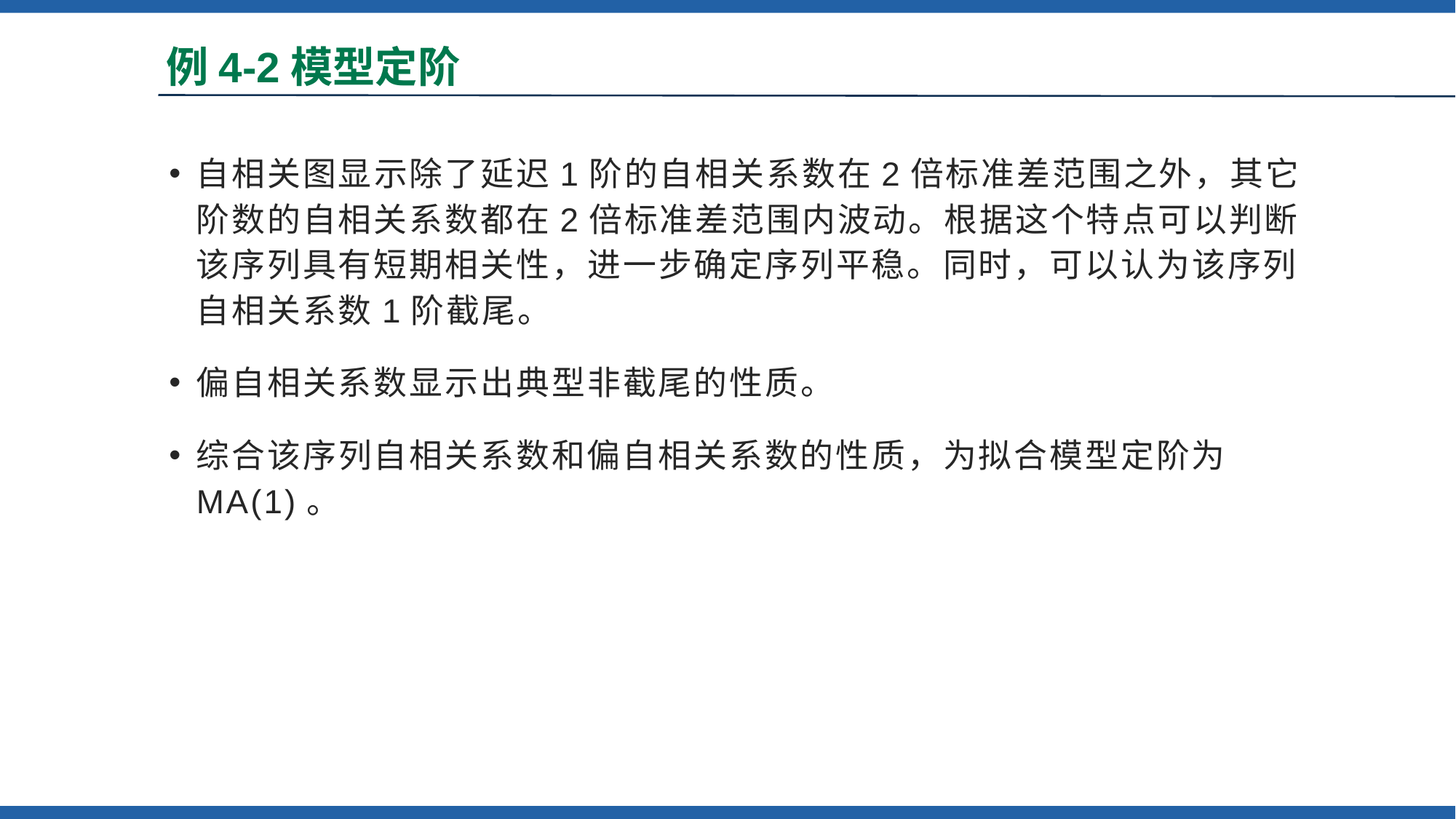

# 例4-2模型定阶
自相关图显示除了延迟1阶的自相关系数在2倍标准差范围之外，其它阶数的自相关系数都在2倍标准差范围内波动。根据这个特点可以判断该序列具有短期相关性，进一步确定序列平稳。同时，可以认为该序列自相关系数1阶截尾。
偏自相关系数显示出典型非截尾的性质。
综合该序列自相关系数和偏自相关系数的性质，为拟合模型定阶为MA(1)。